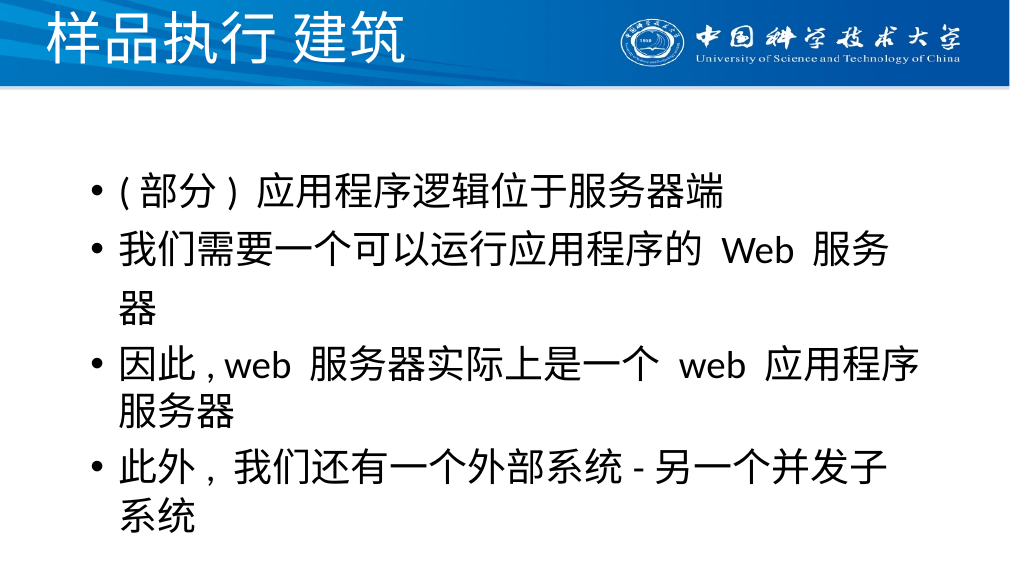

# 样品执行 建筑
(部分) 应用程序逻辑位于服务器端
我们需要一个可以运行应用程序的 Web 服务器
因此, web 服务器实际上是一个 web 应用程序服务器
此外, 我们还有一个外部系统-另一个并发子系统